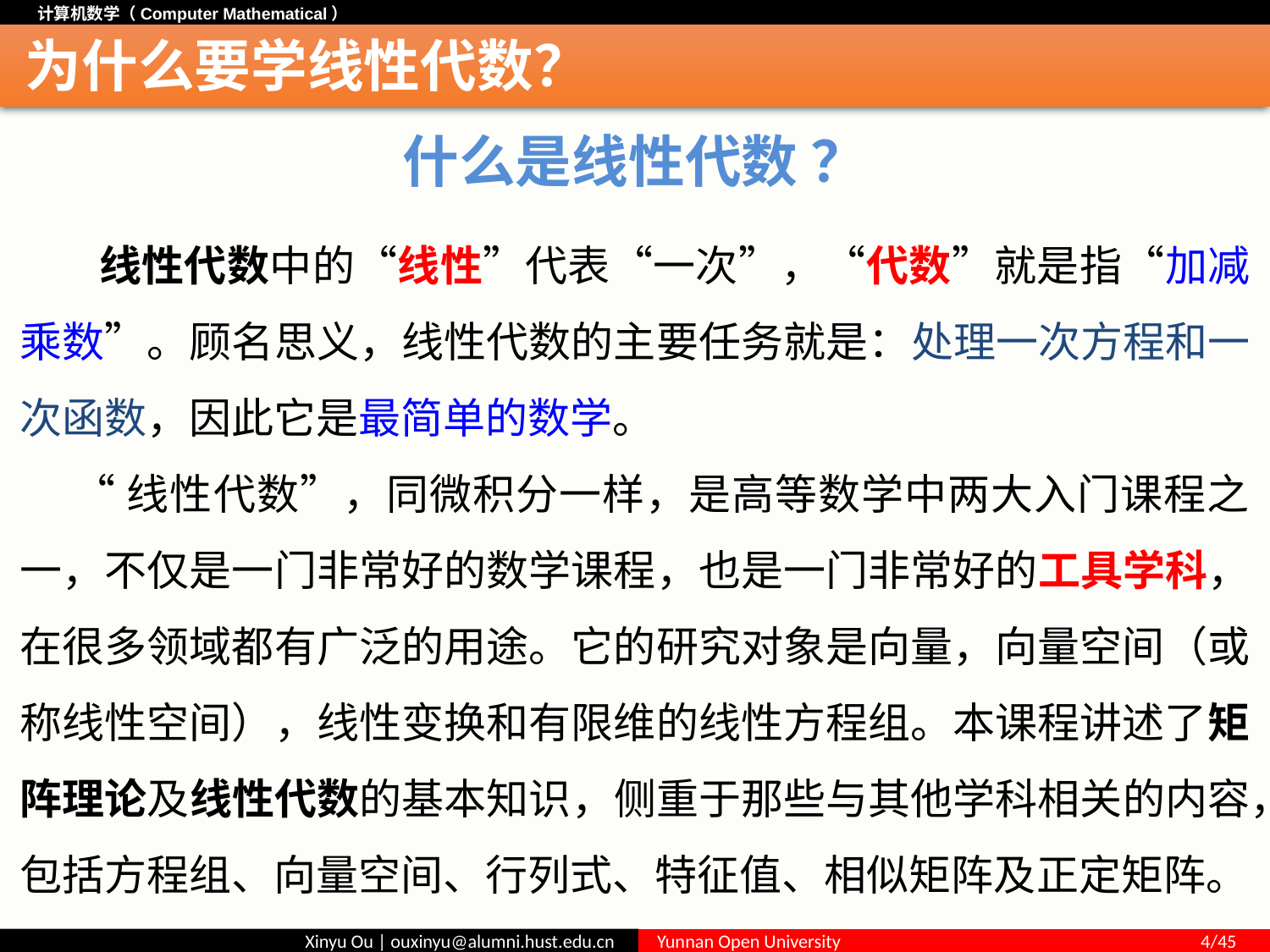

# 为什么要学线性代数？
什么是线性代数 ？
       线性代数中的“线性”代表“一次”，“代数”就是指“加减乘数”。顾名思义，线性代数的主要任务就是：处理一次方程和一次函数，因此它是最简单的数学。
     “线性代数”，同微积分一样，是高等数学中两大入门课程之一，不仅是一门非常好的数学课程，也是一门非常好的工具学科，在很多领域都有广泛的用途。它的研究对象是向量，向量空间（或称线性空间），线性变换和有限维的线性方程组。本课程讲述了矩阵理论及线性代数的基本知识，侧重于那些与其他学科相关的内容，包括方程组、向量空间、行列式、特征值、相似矩阵及正定矩阵。